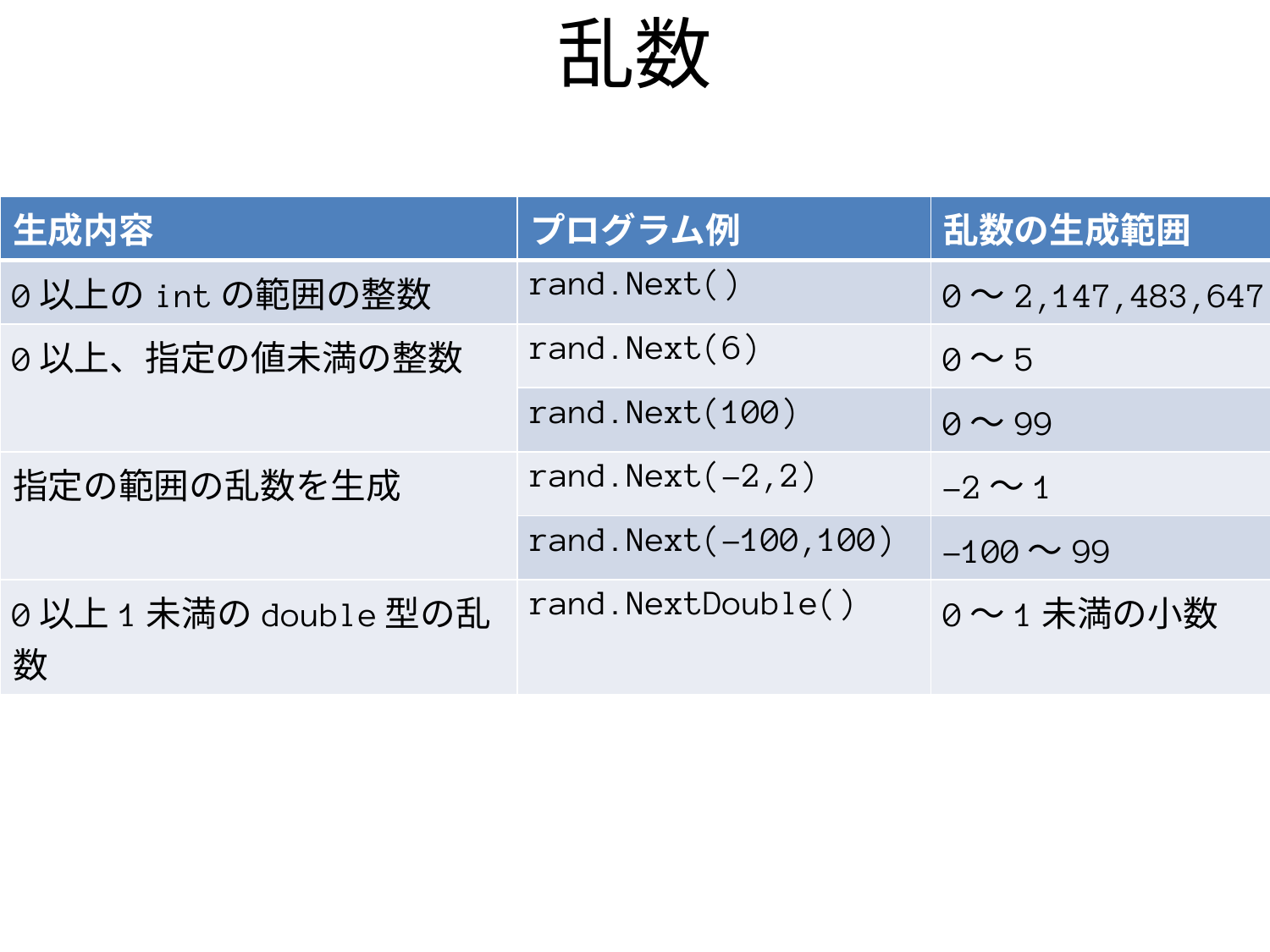

# 乱数

| 生成内容 | プログラム例 | 乱数の生成範囲 |
| --- | --- | --- |
| 0以上のintの範囲の整数 | rand.Next() | 0～2,147,483,647 |
| 0以上、指定の値未満の整数 | rand.Next(6) | 0～5 |
|  | rand.Next(100) | 0～99 |
| 指定の範囲の乱数を生成 | rand.Next(-2,2) | -2～1 |
|  | rand.Next(-100,100) | -100～99 |
| 0以上1未満のdouble型の乱数 | rand.NextDouble() | 0～1未満の小数 |